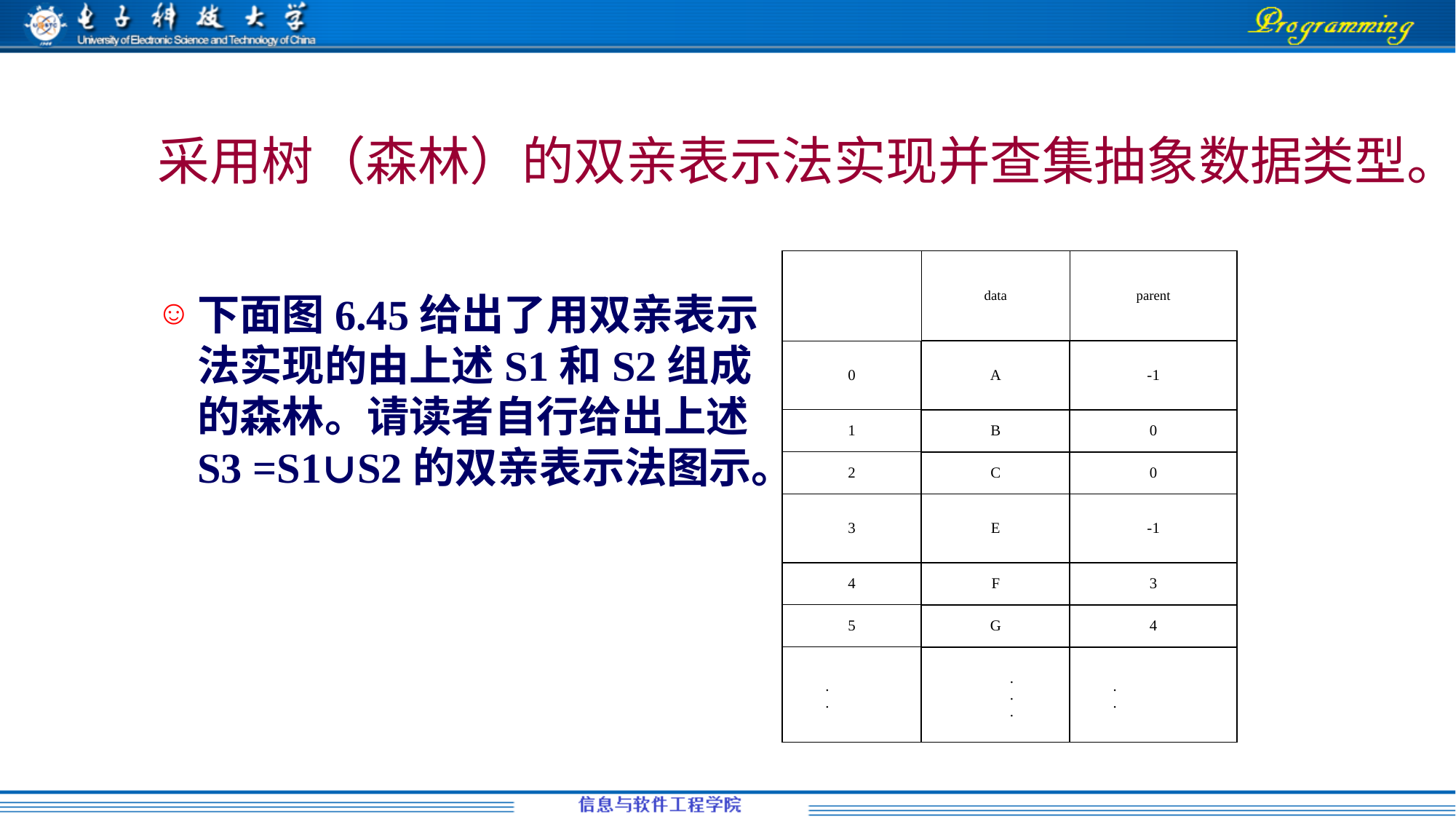

# 采用树（森林）的双亲表示法实现并查集抽象数据类型。
|  | data | parent |
| --- | --- | --- |
| 0 | A | -1 |
| 1 | B | 0 |
| 2 | C | 0 |
| 3 | E | -1 |
| 4 | F | 3 |
| 5 | G | 4 |
| . . | . . . | . . |
下面图6.45给出了用双亲表示法实现的由上述S1和S2组成的森林。请读者自行给出上述S3 =S1∪S2的双亲表示法图示。